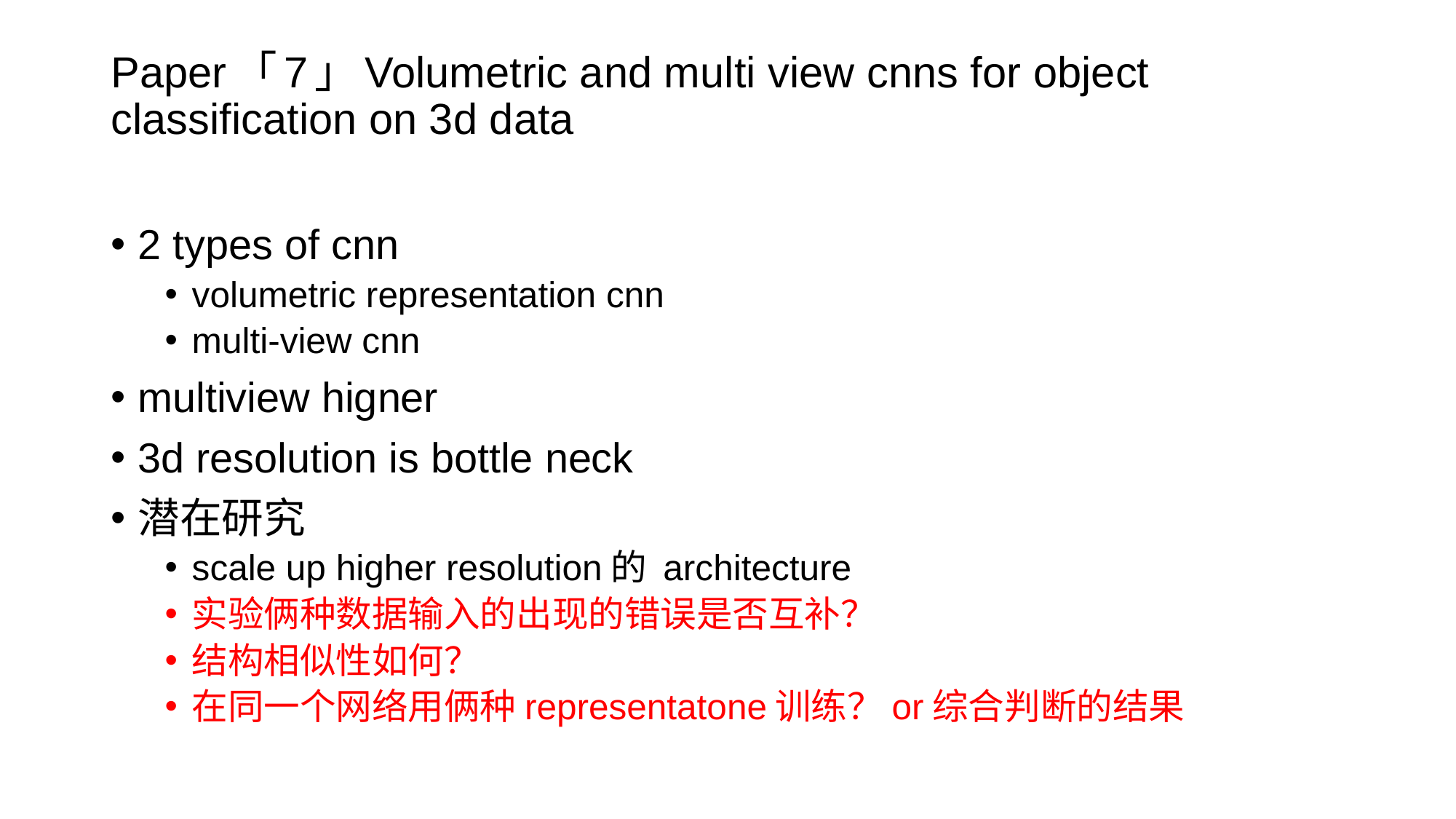

# Paper「7」Volumetric and multi view cnns for object classification on 3d data
2 types of cnn
volumetric representation cnn
multi-view cnn
multiview higner
3d resolution is bottle neck
潜在研究
scale up higher resolution的 architecture
实验俩种数据输入的出现的错误是否互补？
结构相似性如何？
在同一个网络用俩种representatone训练？or综合判断的结果